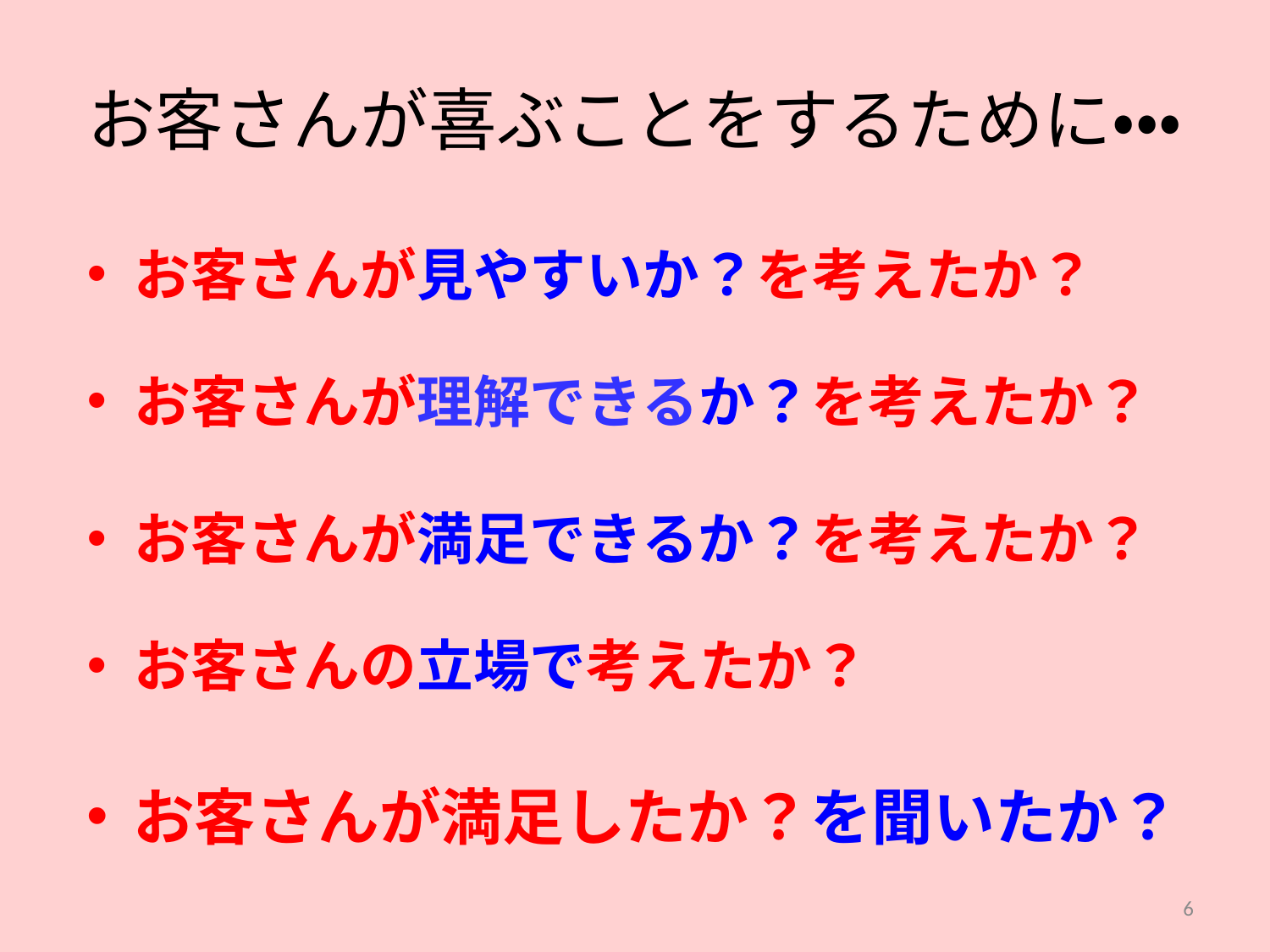

# お客さんが喜ぶことをするために・・・
お客さんが見やすいか？を考えたか？
お客さんが理解できるか？を考えたか？
お客さんが満足できるか？を考えたか？
お客さんの立場で考えたか？
お客さんが満足したか？を聞いたか？
6